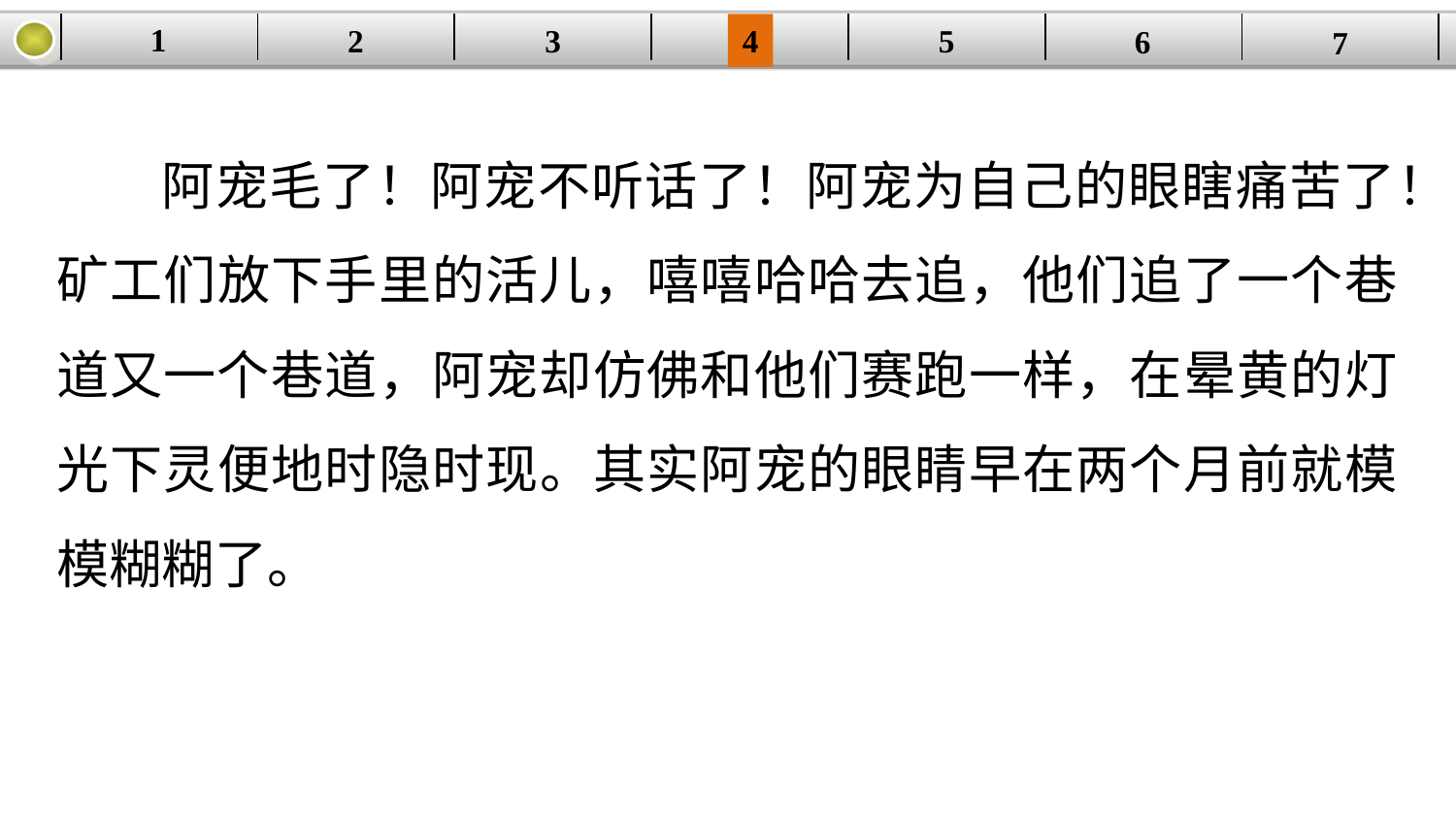

1
5
3
2
|  |  |  |  |  |  |  |
| --- | --- | --- | --- | --- | --- | --- |
4
6
7

阿宠毛了！阿宠不听话了！阿宠为自己的眼瞎痛苦了！矿工们放下手里的活儿，嘻嘻哈哈去追，他们追了一个巷道又一个巷道，阿宠却仿佛和他们赛跑一样，在晕黄的灯光下灵便地时隐时现。其实阿宠的眼睛早在两个月前就模模糊糊了。